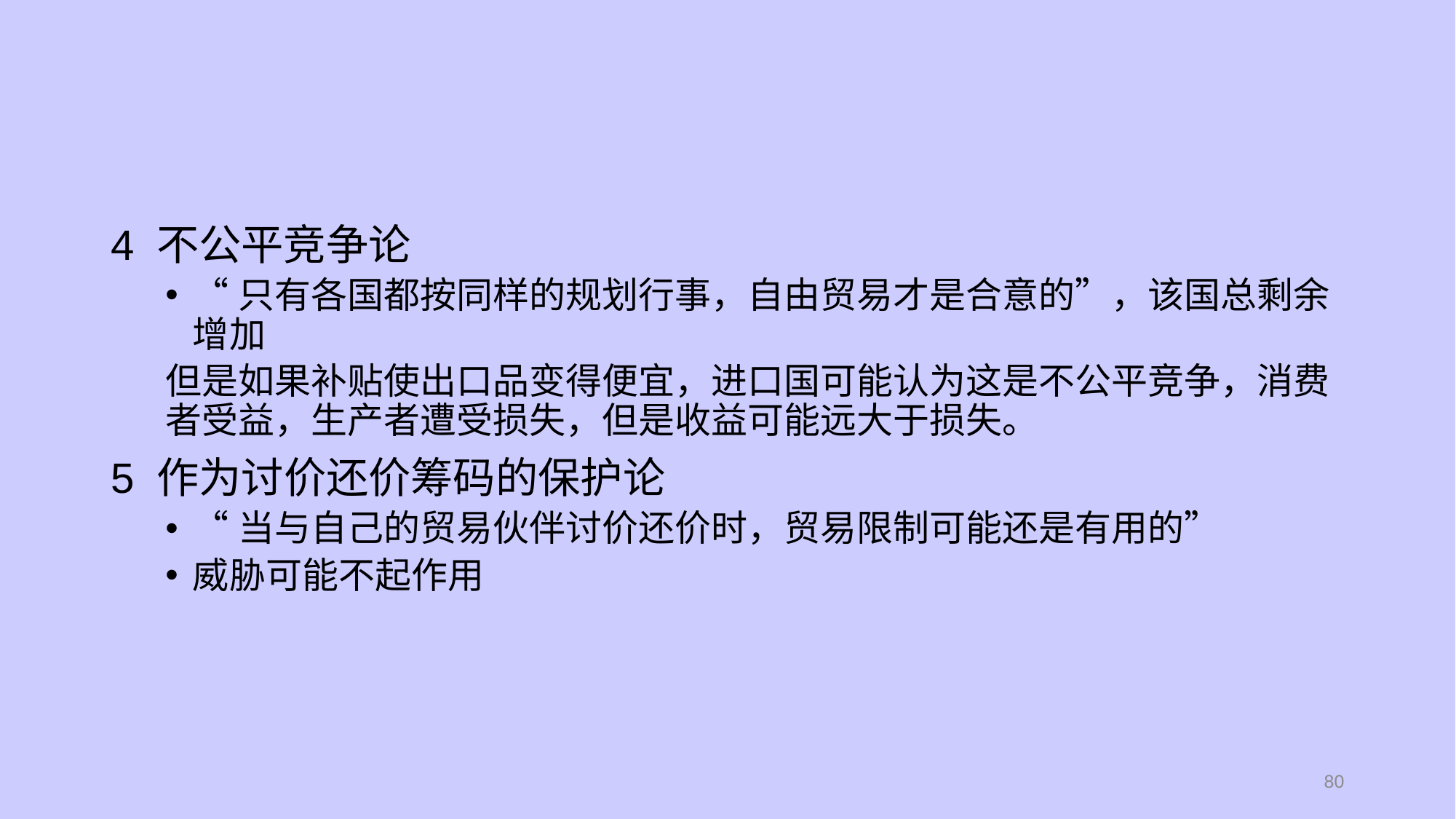

#
4 不公平竞争论
“只有各国都按同样的规划行事，自由贸易才是合意的”，该国总剩余增加
但是如果补贴使出口品变得便宜，进口国可能认为这是不公平竞争，消费者受益，生产者遭受损失，但是收益可能远大于损失。
5 作为讨价还价筹码的保护论
“当与自己的贸易伙伴讨价还价时，贸易限制可能还是有用的”
威胁可能不起作用

80